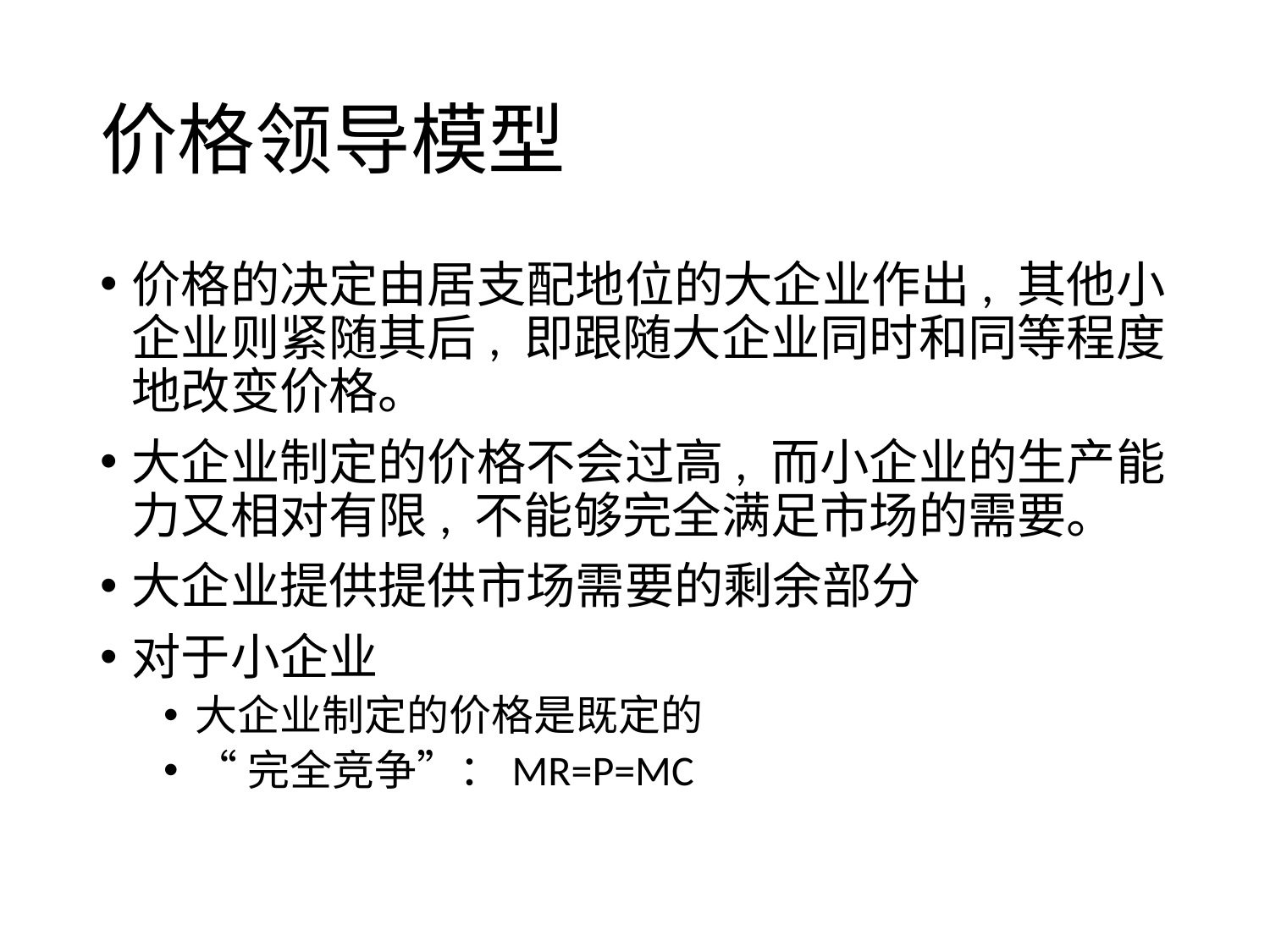

# 价格领导模型
价格的决定由居支配地位的大企业作出, 其他小企业则紧随其后, 即跟随大企业同时和同等程度地改变价格。
大企业制定的价格不会过高, 而小企业的生产能力又相对有限, 不能够完全满足市场的需要。
大企业提供提供市场需要的剩余部分
对于小企业
大企业制定的价格是既定的
“完全竞争”：MR=P=MC